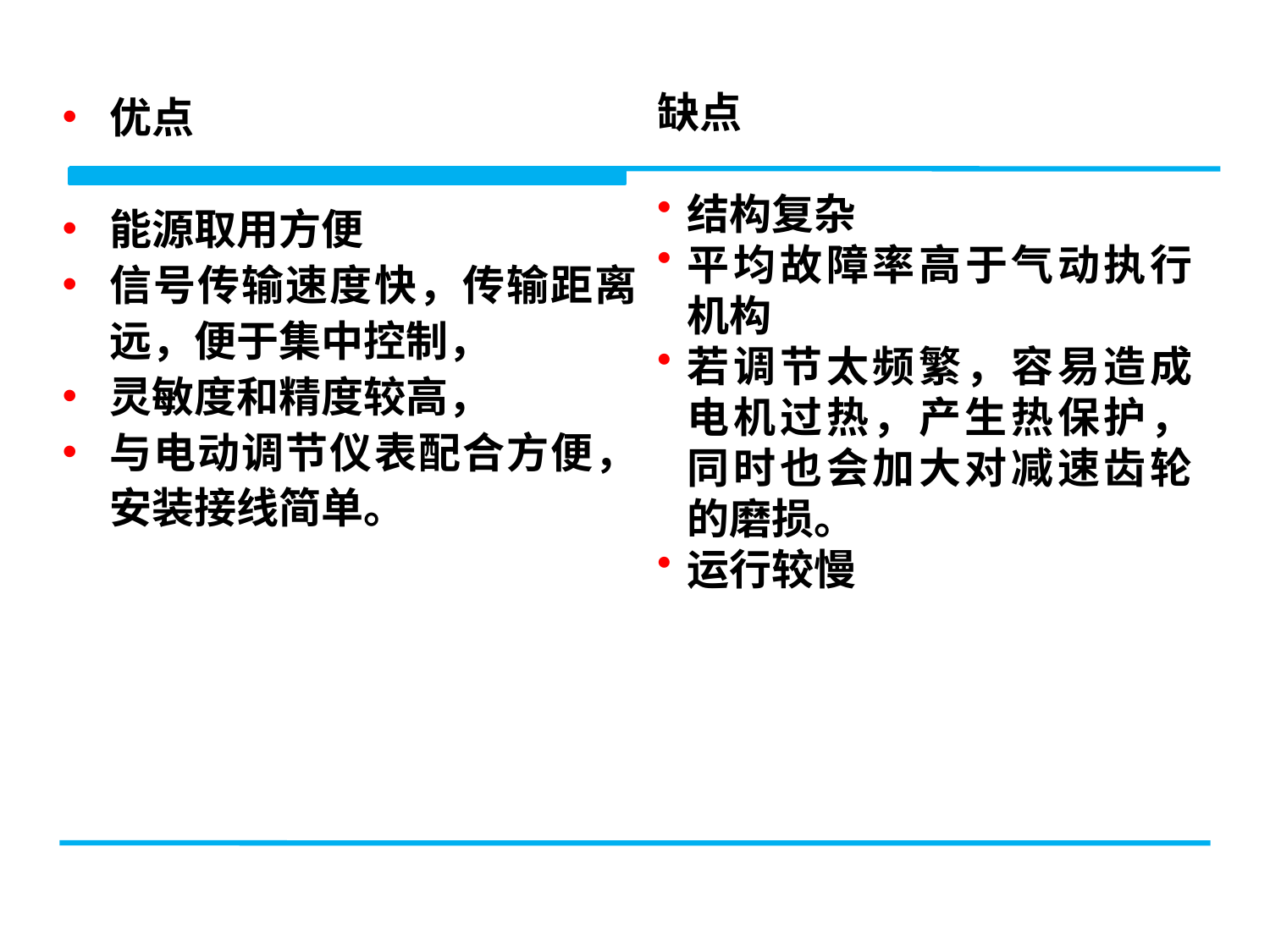

优点

能源取用方便
信号传输速度快，传输距离远，便于集中控制，
灵敏度和精度较高，
与电动调节仪表配合方便，安装接线简单。
缺点

结构复杂
平均故障率高于气动执行机构
若调节太频繁，容易造成电机过热，产生热保护，同时也会加大对减速齿轮的磨损。
运行较慢